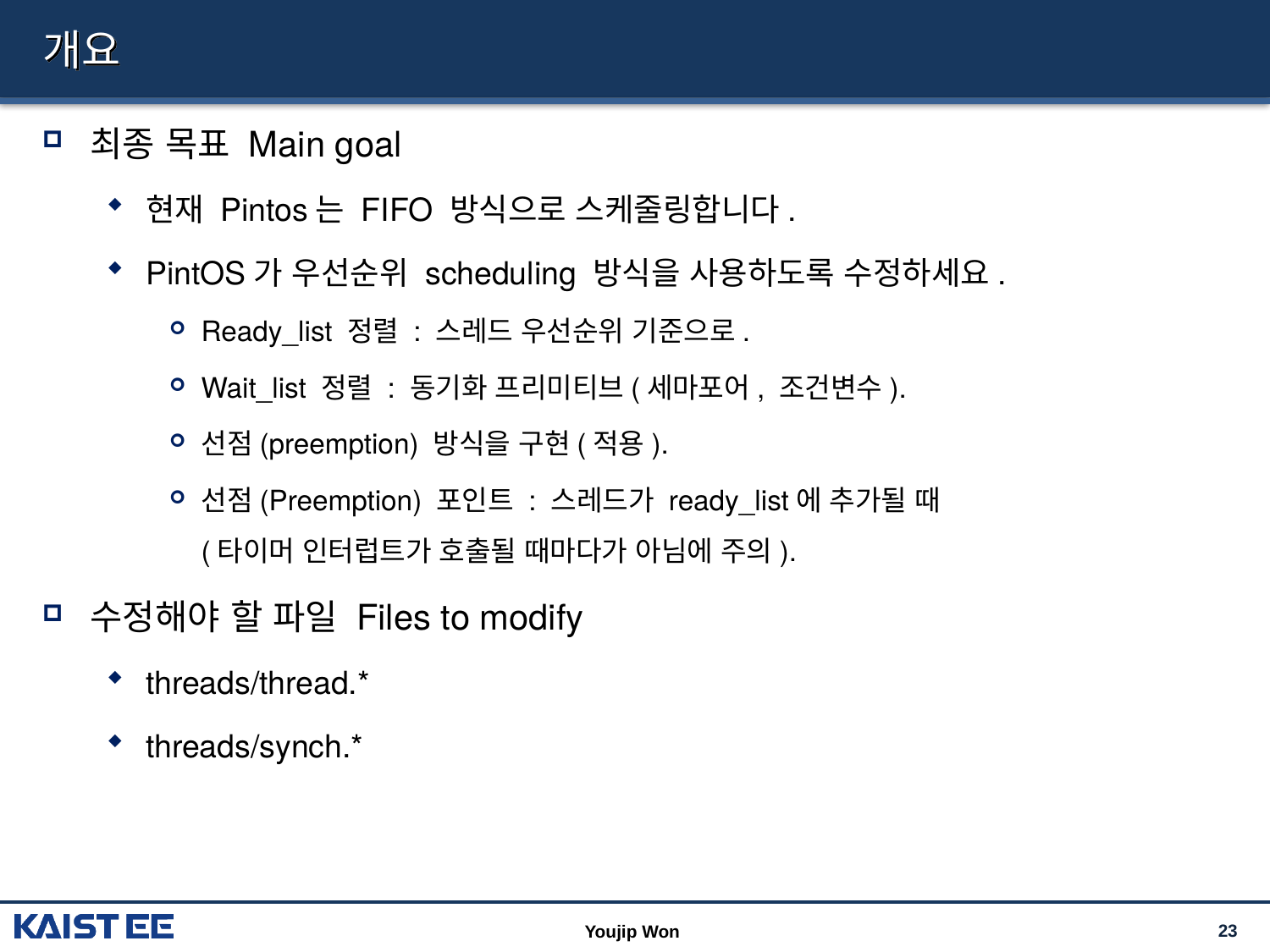

# 개요
최종 목표 Main goal
현재 Pintos는 FIFO 방식으로 스케줄링합니다.
PintOS가 우선순위 scheduling 방식을 사용하도록 수정하세요.
Ready_list 정렬 : 스레드 우선순위 기준으로.
Wait_list 정렬 : 동기화 프리미티브(세마포어, 조건변수).
선점(preemption) 방식을 구현(적용).
선점(Preemption) 포인트 : 스레드가 ready_list에 추가될 때
(타이머 인터럽트가 호출될 때마다가 아님에 주의).
수정해야 할 파일 Files to modify
threads/thread.*
threads/synch.*

Youjip Won
23